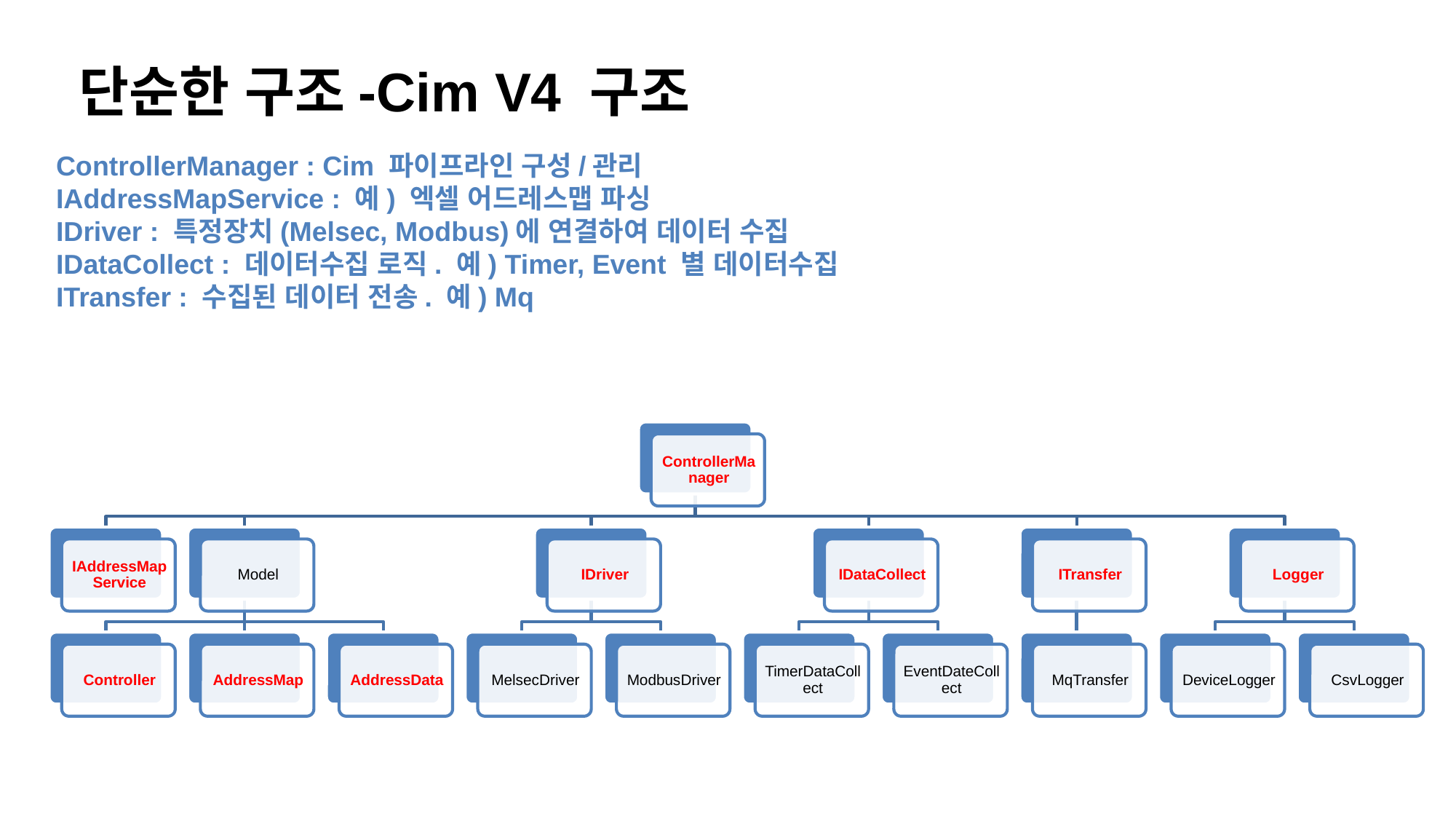

# 단순한 구조-Cim V4 구조
ControllerManager : Cim 파이프라인 구성/관리
IAddressMapService : 예) 엑셀 어드레스맵 파싱
IDriver : 특정장치(Melsec, Modbus)에 연결하여 데이터 수집
IDataCollect : 데이터수집 로직. 예) Timer, Event 별 데이터수집
ITransfer : 수집된 데이터 전송. 예) Mq
ControllerManager
IAddressMapService
Model
Controller
AddressMap
AddressData
IDriver
MelsecDriver
ModbusDriver
IDataCollect
TimerDataCollect
EventDateCollect
ITransfer
MqTransfer
Logger
DeviceLogger
CsvLogger